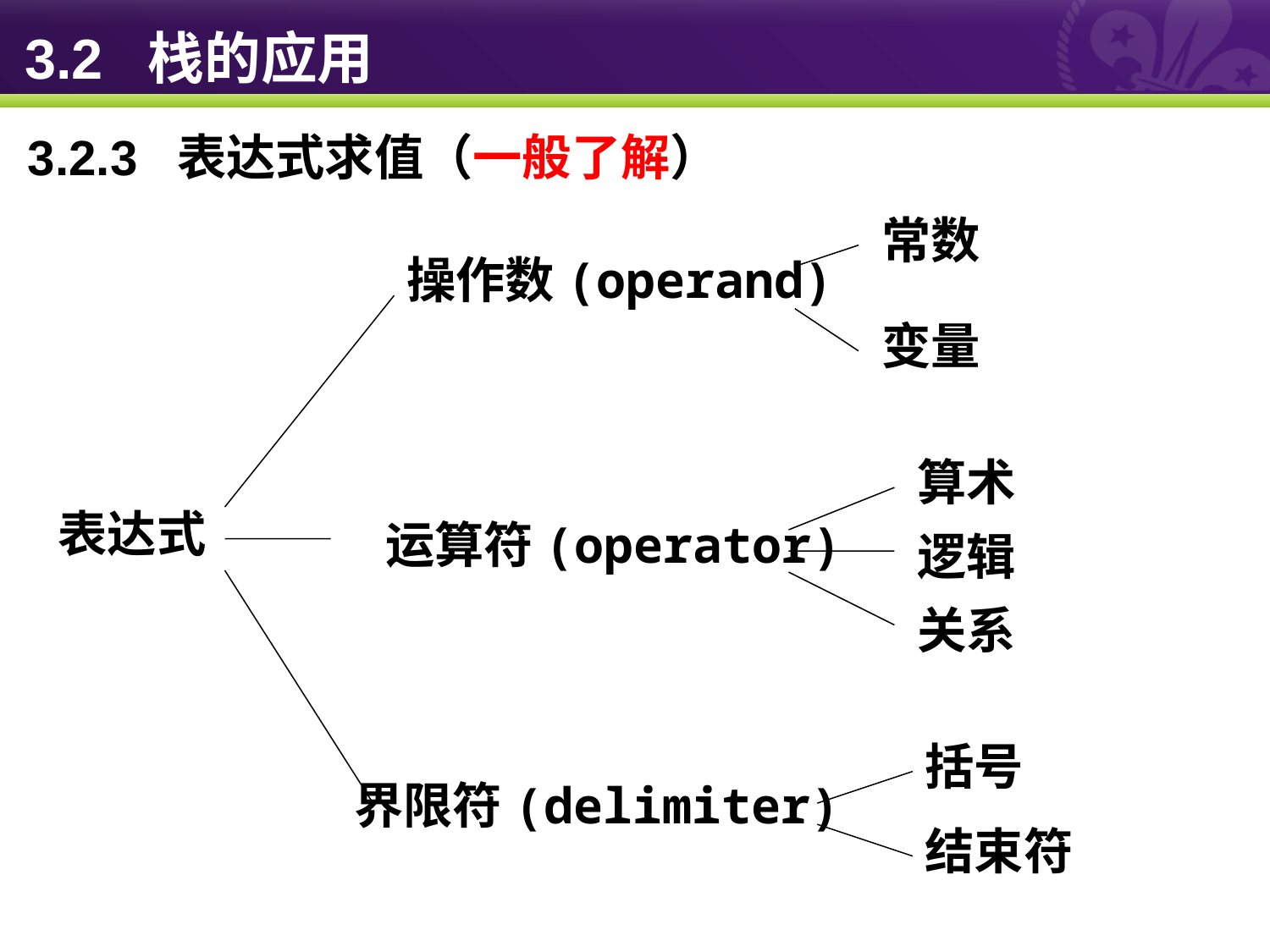

# 3.2  栈的应用
3.2.3  表达式求值（一般了解）
常数

变量
操作数(operand)

运算符(operator)

界限符(delimiter)
算术

逻辑

关系
表达式
括号

结束符